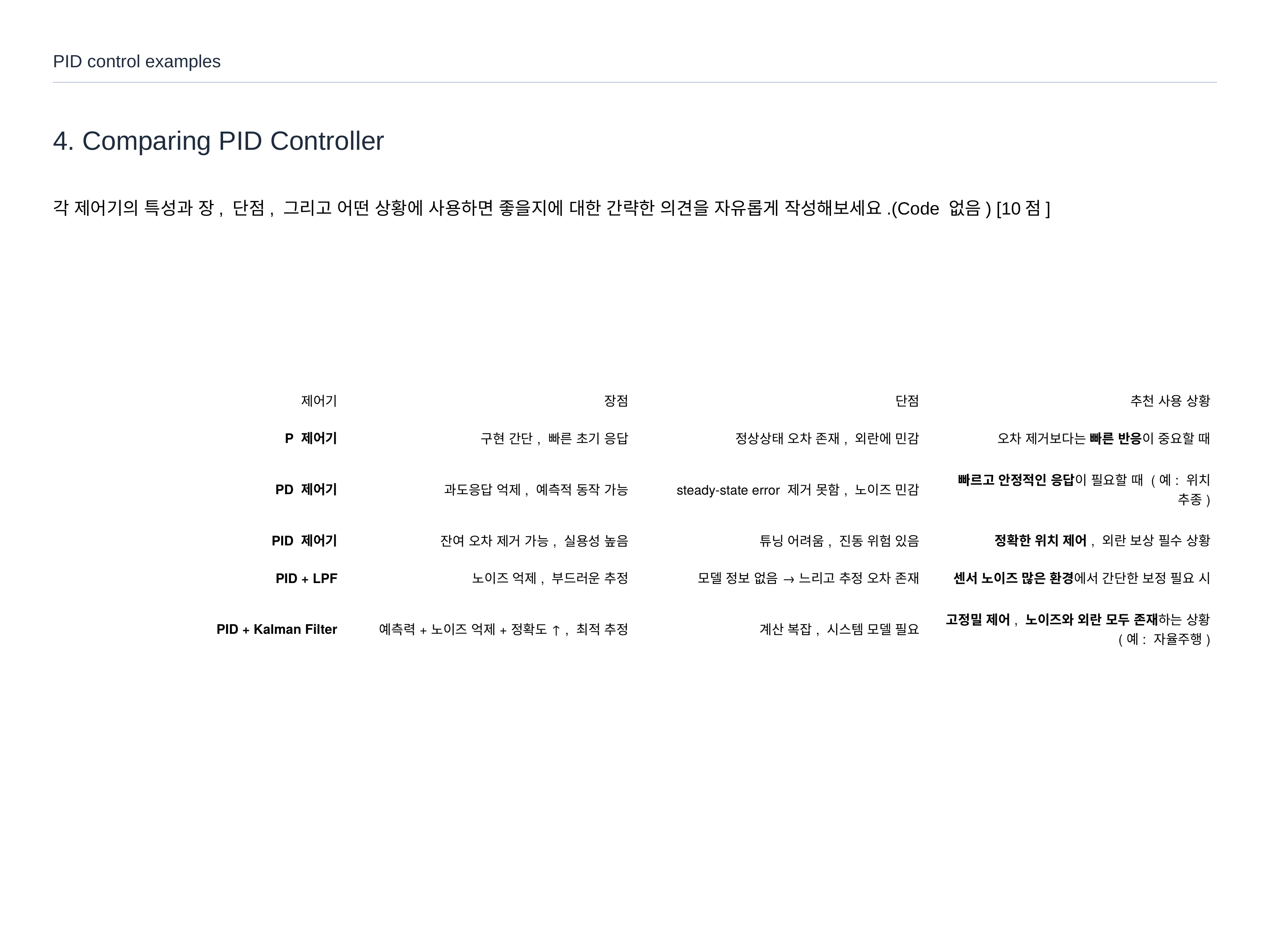

PID control examples
# 4. Comparing PID Controller
각 제어기의 특성과 장, 단점, 그리고 어떤 상황에 사용하면 좋을지에 대한 간략한 의견을 자유롭게 작성해보세요.(Code 없음) [10점]
| 제어기 | 장점 | 단점 | 추천 사용 상황 |
| --- | --- | --- | --- |
| P 제어기 | 구현 간단, 빠른 초기 응답 | 정상상태 오차 존재, 외란에 민감 | 오차 제거보다는 빠른 반응이 중요할 때 |
| PD 제어기 | 과도응답 억제, 예측적 동작 가능 | steady-state error 제거 못함, 노이즈 민감 | 빠르고 안정적인 응답이 필요할 때 (예: 위치 추종) |
| PID 제어기 | 잔여 오차 제거 가능, 실용성 높음 | 튜닝 어려움, 진동 위험 있음 | 정확한 위치 제어, 외란 보상 필수 상황 |
| PID + LPF | 노이즈 억제, 부드러운 추정 | 모델 정보 없음 → 느리고 추정 오차 존재 | 센서 노이즈 많은 환경에서 간단한 보정 필요 시 |
| PID + Kalman Filter | 예측력+노이즈 억제+정확도 ↑, 최적 추정 | 계산 복잡, 시스템 모델 필요 | 고정밀 제어, 노이즈와 외란 모두 존재하는 상황 (예: 자율주행) |